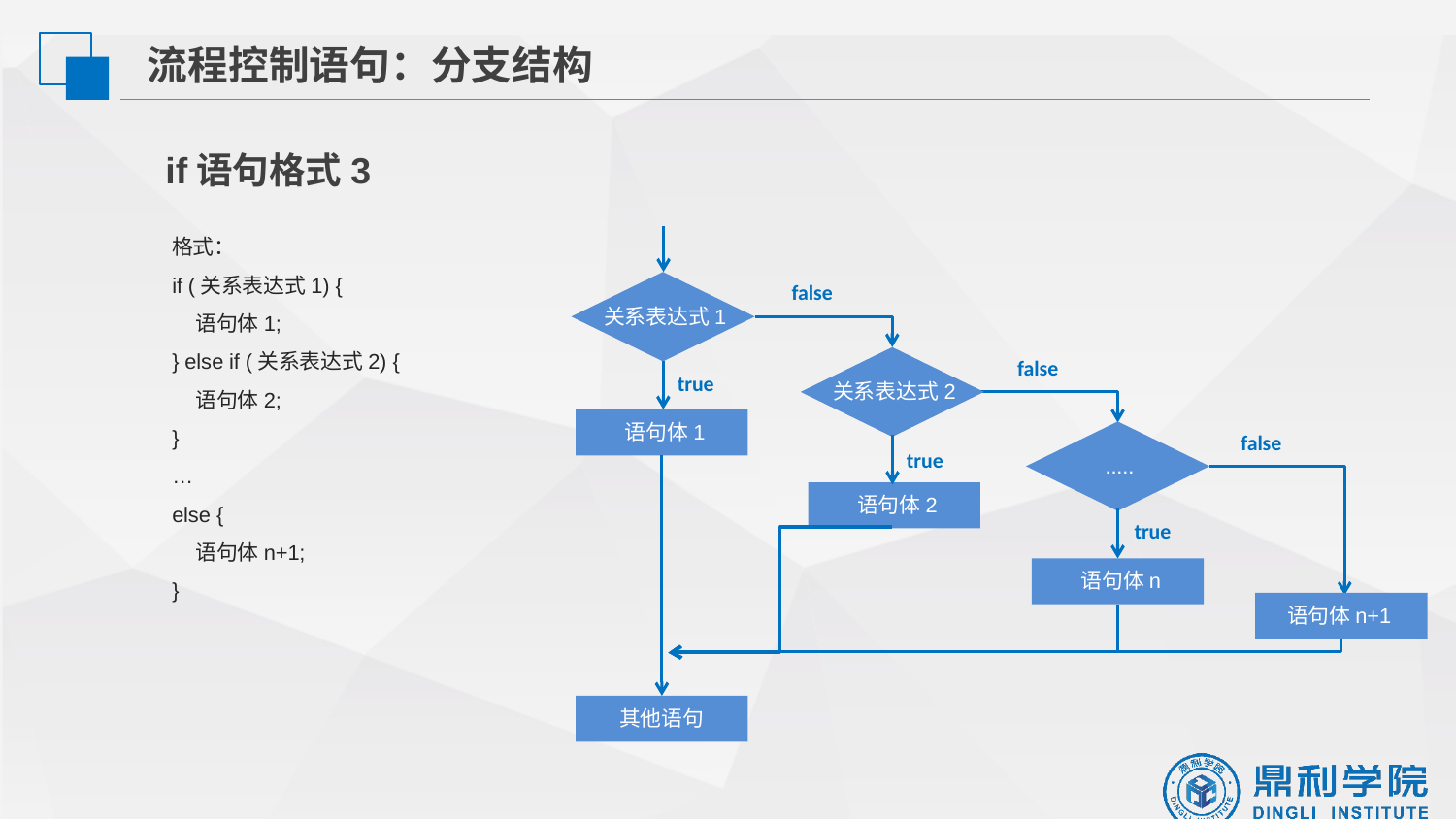

流程控制语句：分支结构

if语句格式3
格式：
if (关系表达式1) {
    语句体1;
} else if (关系表达式2) {
    语句体2;
}
…
else {
    语句体n+1;
}

关系表达式1
true

语句体1

其他语句
false

关系表达式2
false

.....
false
true

语句体2
true

语句体n

语句体n+1